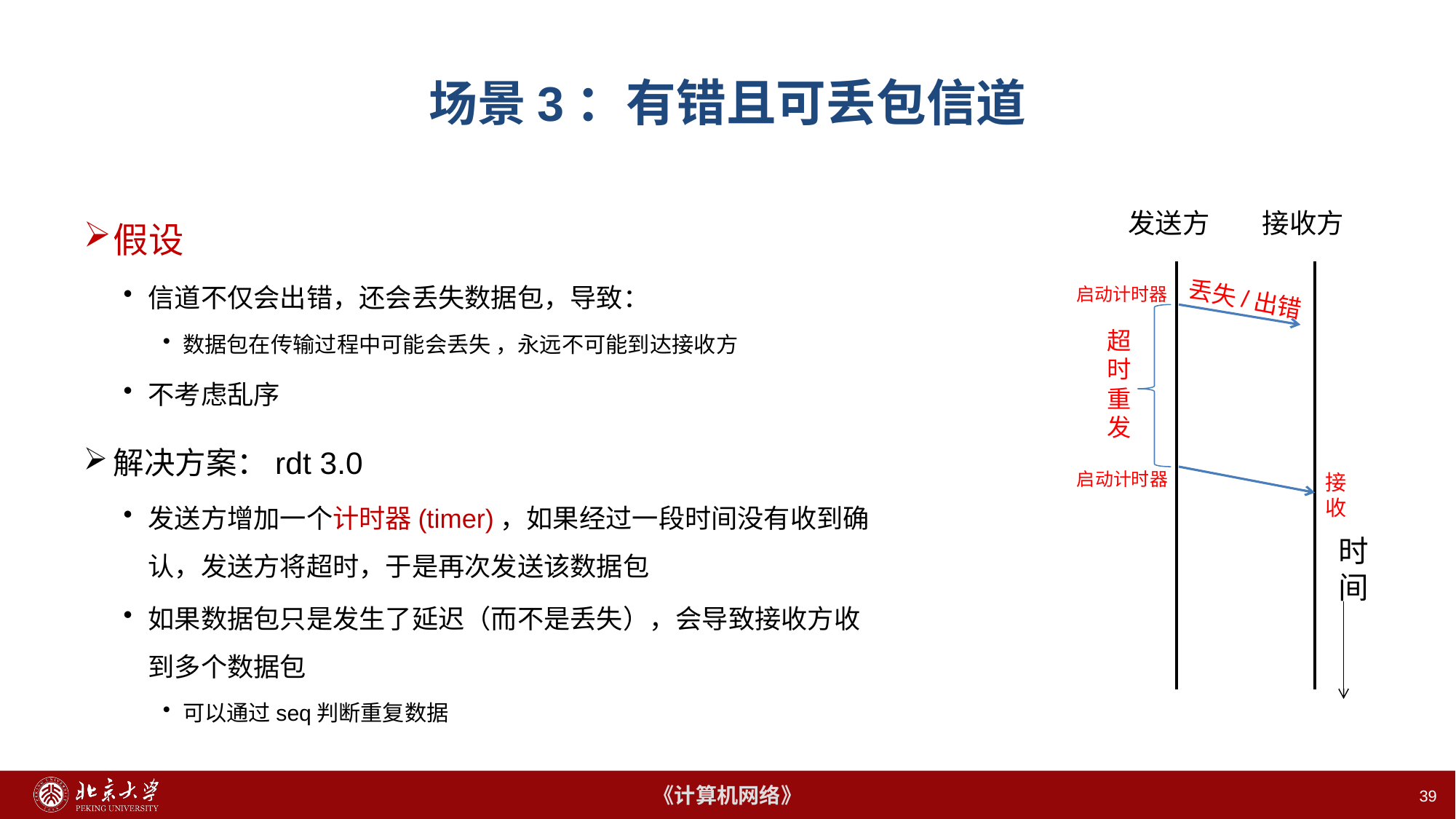

39
# 场景3：有错且可丢包信道
假设
信道不仅会出错，还会丢失数据包，导致：
数据包在传输过程中可能会丢失 ，永远不可能到达接收方
不考虑乱序
解决方案：rdt 3.0
发送方增加一个计时器(timer)，如果经过一段时间没有收到确认，发送方将超时，于是再次发送该数据包
如果数据包只是发生了延迟（而不是丢失），会导致接收方收到多个数据包
可以通过seq判断重复数据
发送方
接收方
启动计时器
丢失/出错

超时重发
启动计时器
接收
时间